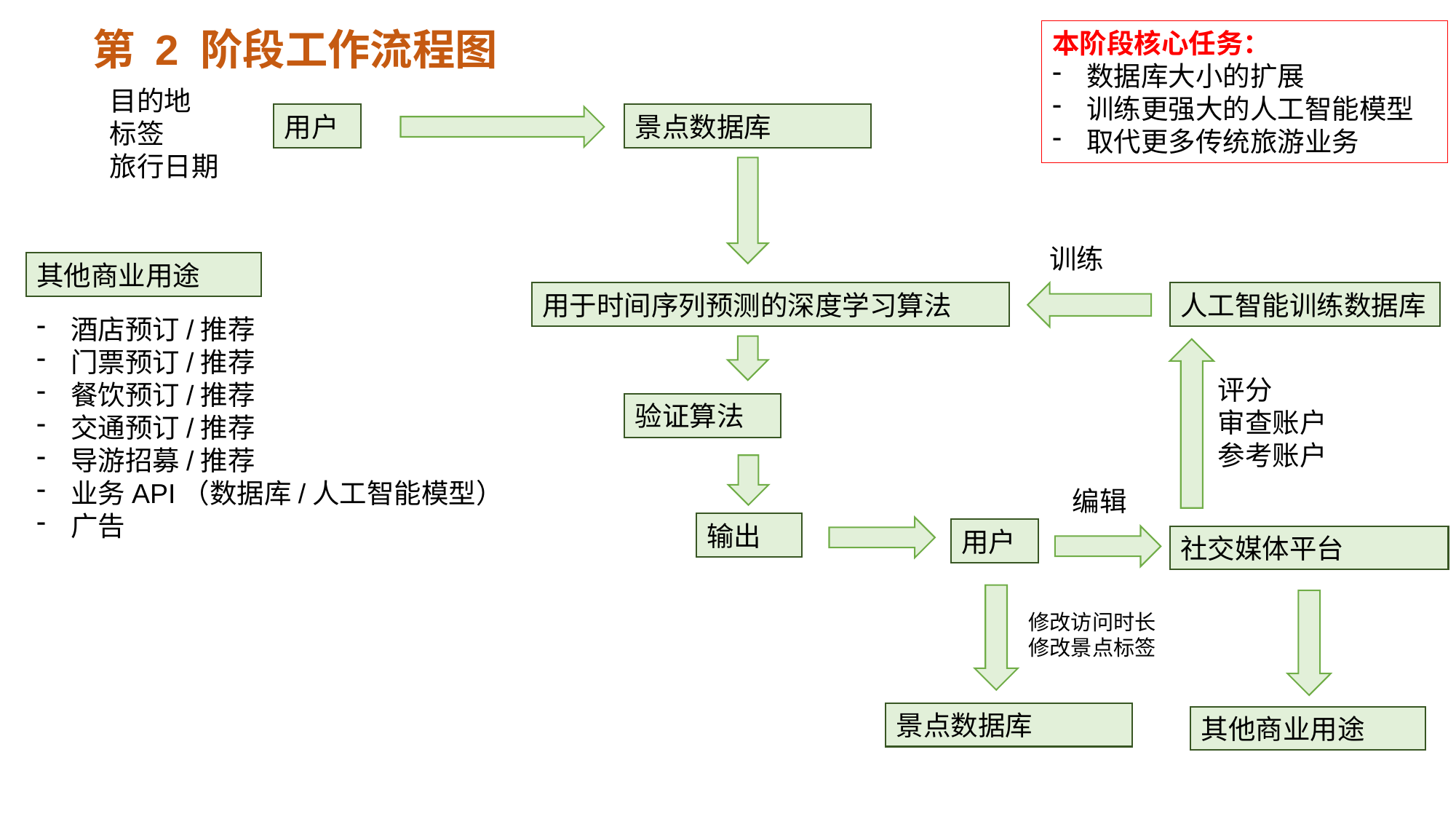

第 2 阶段工作流程图
本阶段核心任务：
数据库大小的扩展
训练更强大的人工智能模型
取代更多传统旅游业务
目的地
标签
旅行日期
用户
景点数据库

训练
其他商业用途

用于时间序列预测的深度学习算法
人工智能训练数据库
酒店预订/推荐
门票预订/推荐
餐饮预订/推荐
交通预订/推荐
导游招募/推荐
业务API（数据库/人工智能模型）
广告

评分
审查账户
参考账户
验证算法

编辑
输出

用户

社交媒体平台
修改访问时长
修改景点标签

景点数据库
其他商业用途